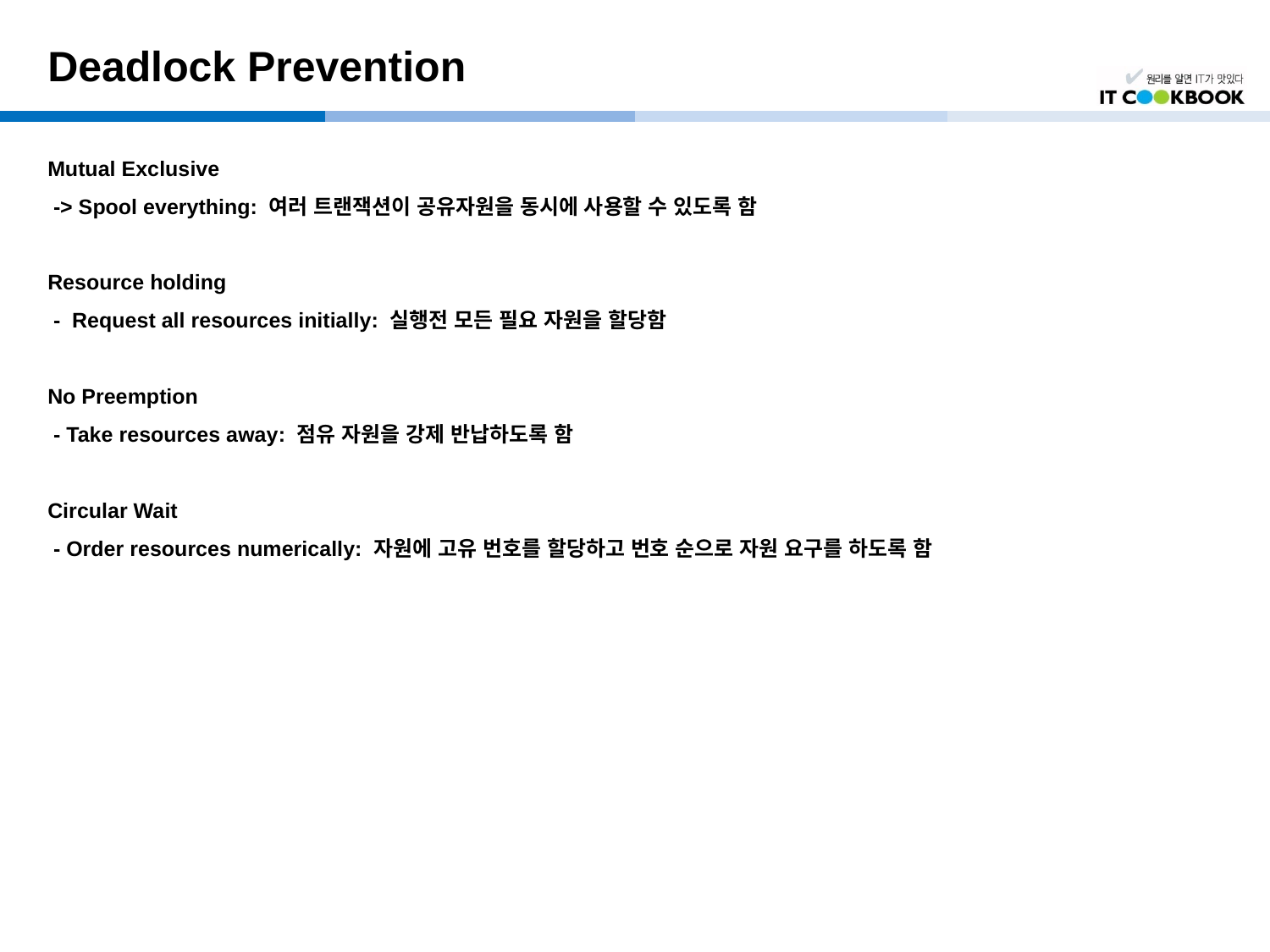

# Deadlock Prevention
Mutual Exclusive
 -> Spool everything: 여러 트랜잭션이 공유자원을 동시에 사용할 수 있도록 함

Resource holding
 -  Request all resources initially: 실행전 모든 필요 자원을 할당함

No Preemption
 - Take resources away: 점유 자원을 강제 반납하도록 함

Circular Wait
 - Order resources numerically: 자원에 고유 번호를 할당하고 번호 순으로 자원 요구를 하도록 함